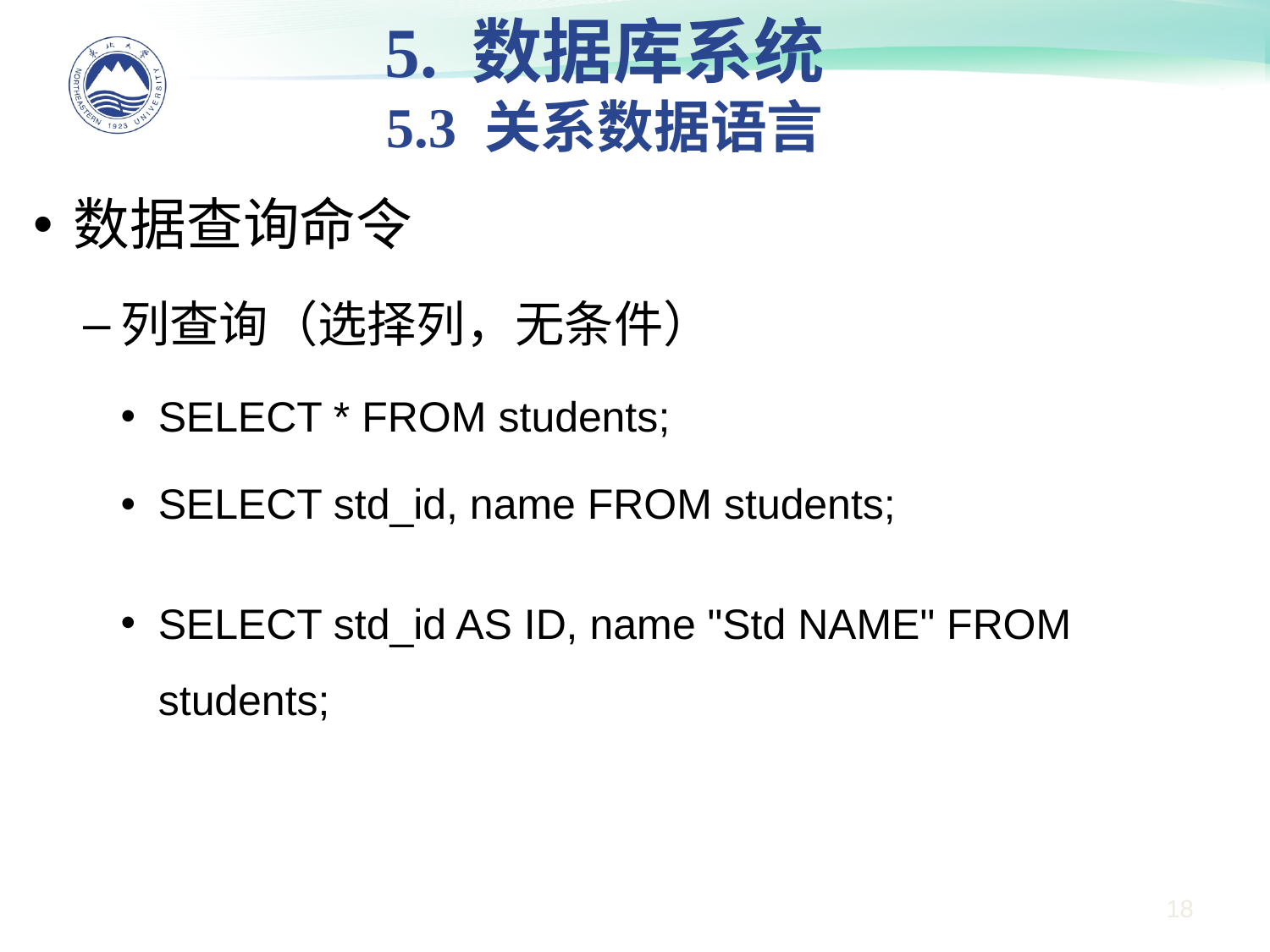

5. 数据库系统
5.3 关系数据语言
#
数据查询命令
列查询（选择列，无条件）
SELECT * FROM students;
SELECT std_id, name FROM students;
SELECT std_id AS ID, name "Std NAME" FROM students;
18